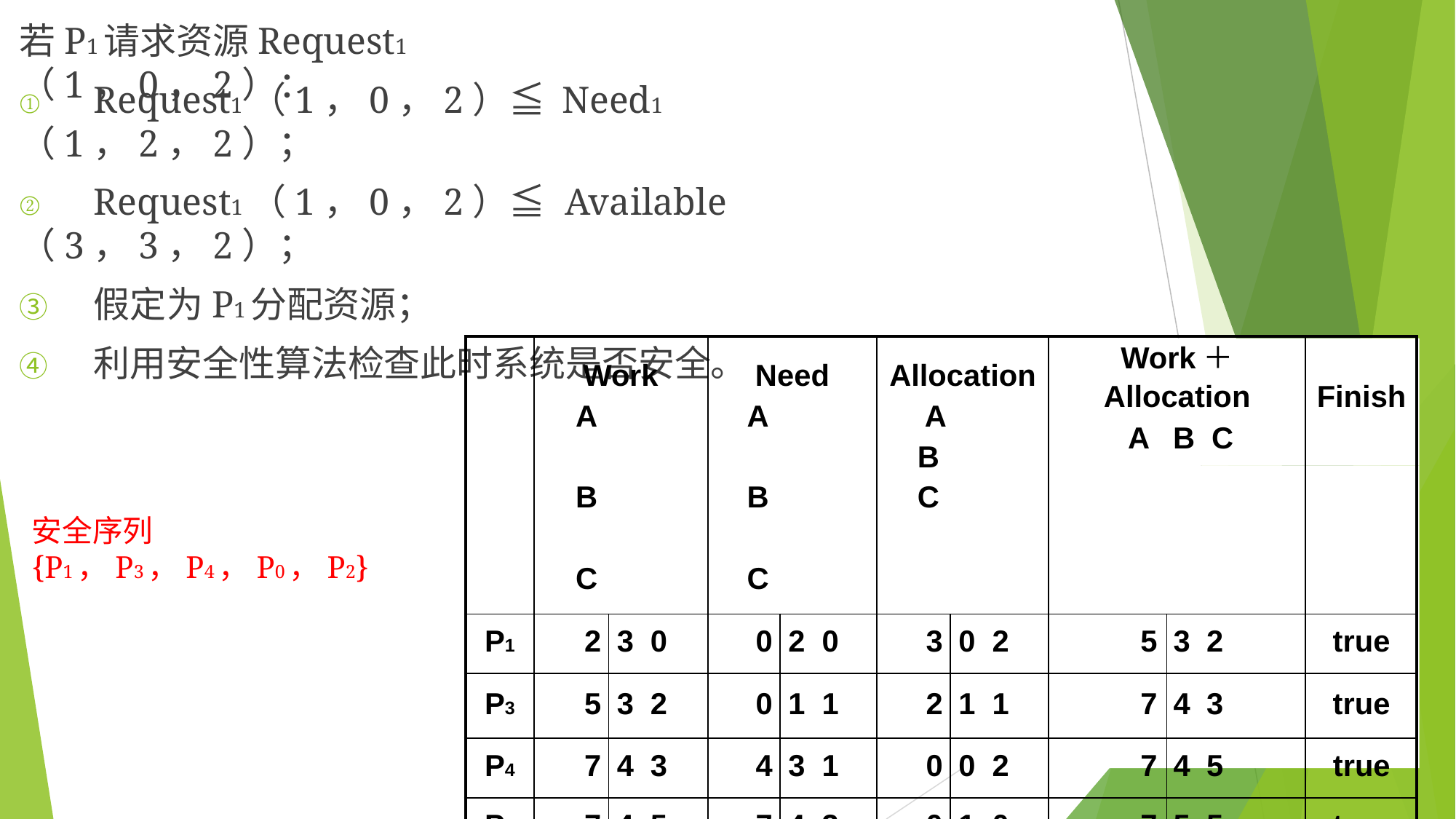

# 若P1请求资源Request1	（1，0，2）：
①	Request1	（1，0，2）≦ Need1	（1，2，2）；
②	Request1	（1，0，2）≦	Available （3，3，2）；
③	假定为P1分配资源；
④	利用安全性算法检查此时系统是否安全。
|  | Work A B C |  |  | Need A B C |  |  | Allocation A B C |  |  | Work＋ Allocation A B C |  |  | Finish |
| --- | --- | --- | --- | --- | --- | --- | --- | --- | --- | --- | --- | --- | --- |
| P1 | 2 | 3 | 0 | 0 | 2 | 0 | 3 | 0 | 2 | 5 | 3 | 2 | true |
| P3 | 5 | 3 | 2 | 0 | 1 | 1 | 2 | 1 | 1 | 7 | 4 | 3 | true |
| P4 | 7 | 4 | 3 | 4 | 3 | 1 | 0 | 0 | 2 | 7 | 4 | 5 | true |
| P0 | 7 | 4 | 5 | 7 | 4 | 3 | 0 | 1 | 0 | 7 | 5 | 5 | true |
| P2 | 7 | 5 | 5 | 6 | 0 | 0 | 3 | 0 | 2 | 10 | 5 | 7 | true |

安全序列{P1，P3，P4，P0，P2}